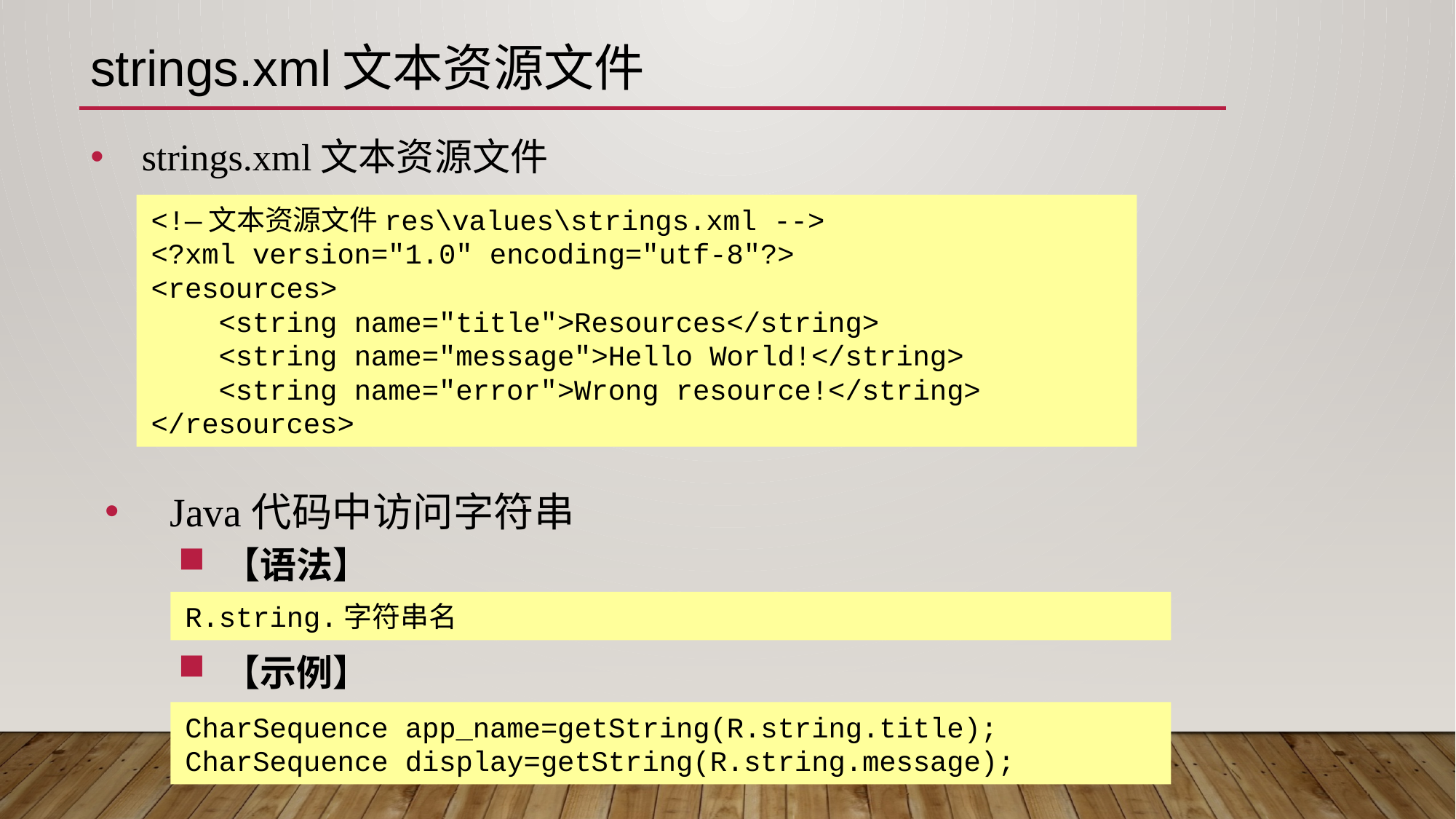

# strings.xml文本资源文件
strings.xml文本资源文件

<!—文本资源文件res\values\strings.xml -->
<?xml version="1.0" encoding="utf-8"?>
<resources>
    <string name="title">Resources</string>
    <string name="message">Hello World!</string>
    <string name="error">Wrong resource!</string>
</resources>
 Java代码中访问字符串
【语法】

【示例】

R.string.字符串名
CharSequence app_name=getString(R.string.title);
CharSequence display=getString(R.string.message);